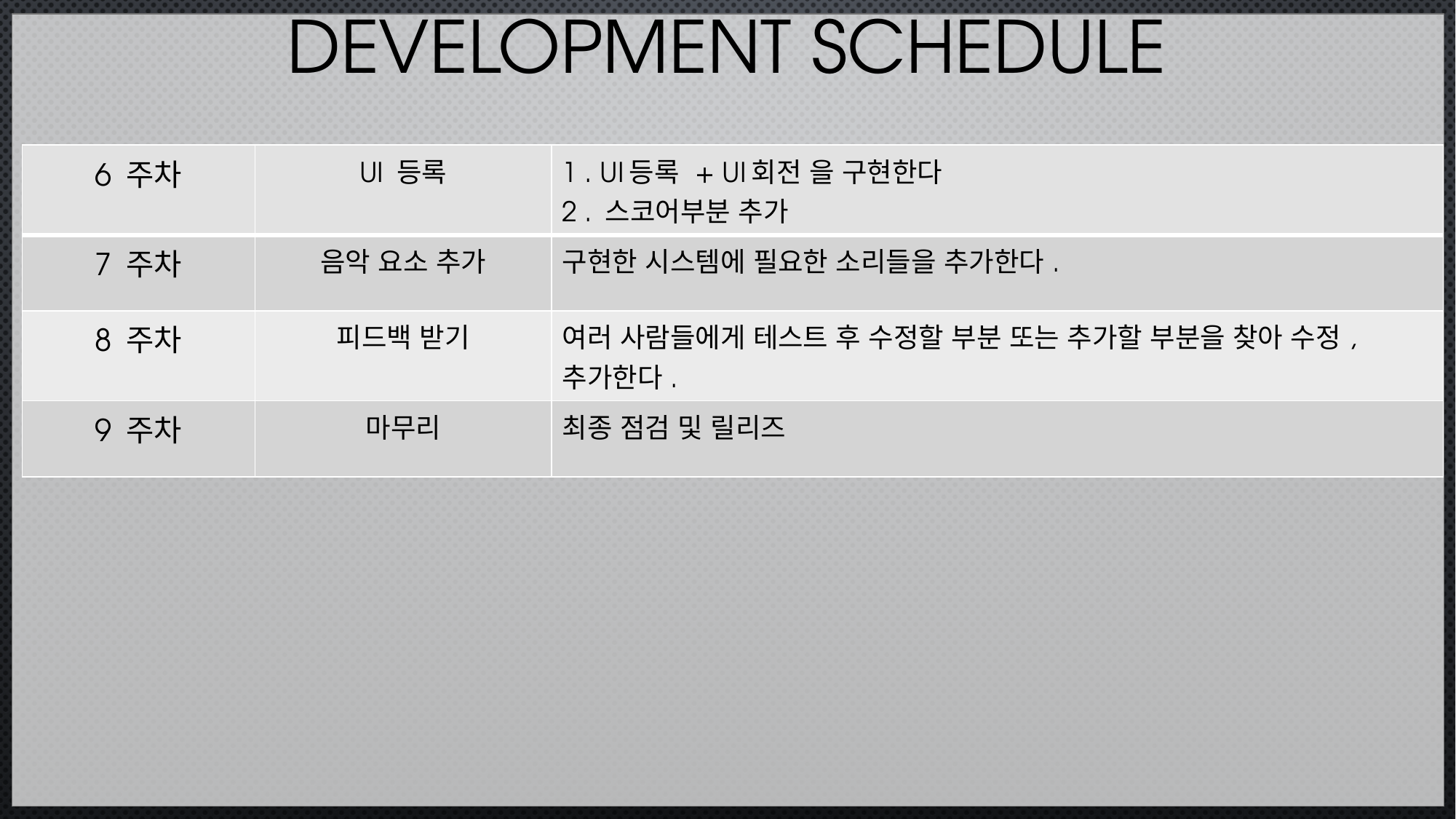

DEVELOPMENT schedule
| 6 주차 | UI 등록 | 1 . UI등록 + UI회전 을 구현한다 2 . 스코어부분 추가 |
| --- | --- | --- |
| 7 주차 | 음악 요소 추가 | 구현한 시스템에 필요한 소리들을 추가한다. |
| 8 주차 | 피드백 받기 | 여러 사람들에게 테스트 후 수정할 부분 또는 추가할 부분을 찾아 수정, 추가한다. |
| 9 주차 | 마무리 | 최종 점검 및 릴리즈 |